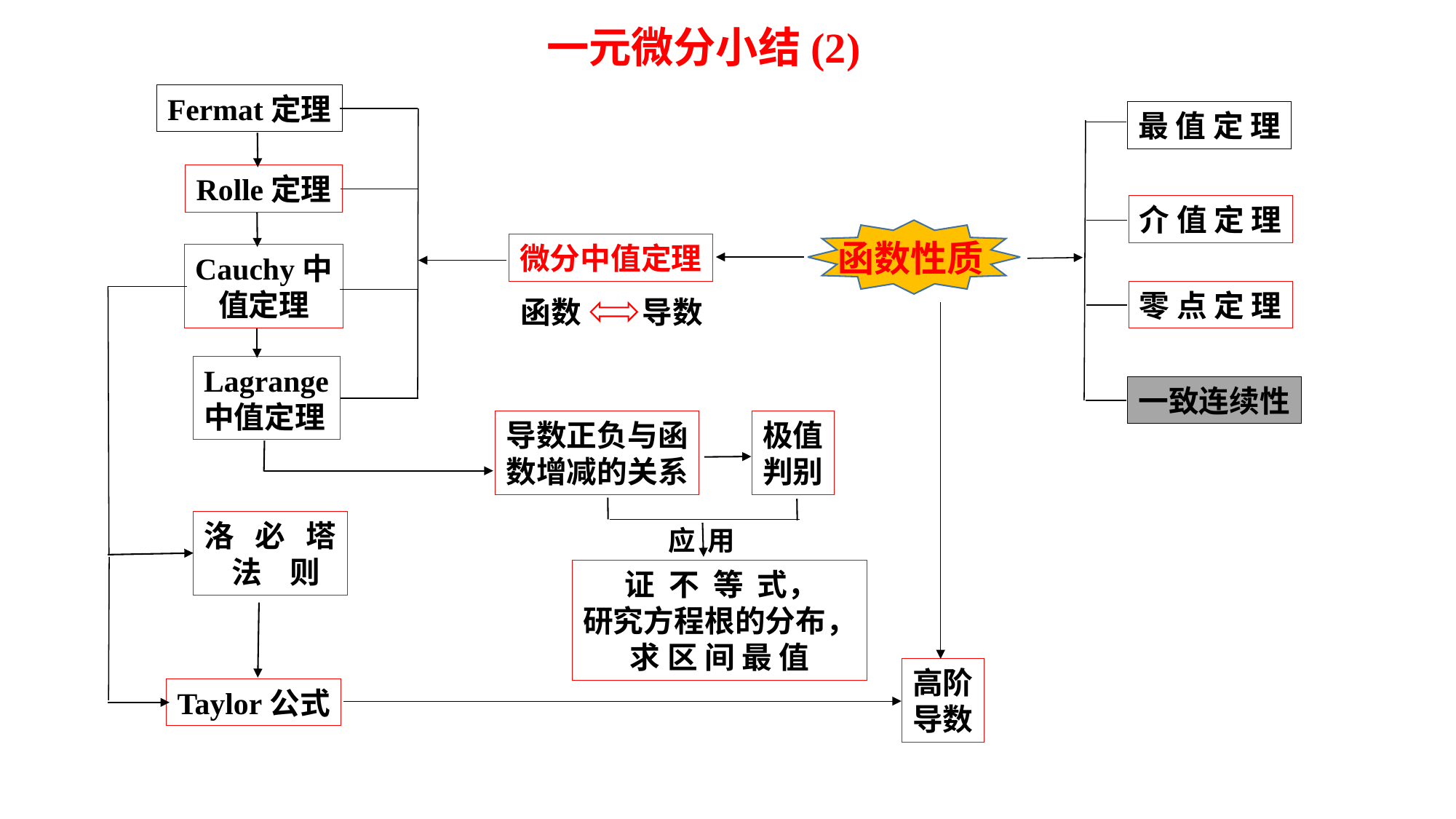

一元微分小结(2)
Fermat定理
最 值 定 理
Rolle定理
介 值 定 理

函数性质
微分中值定理
Cauchy中
值定理
零 点 定 理
函数
导数

Lagrange
中值定理
一致连续性
导数正负与函
数增减的关系
极值
判别
洛   必   塔
   法    则
应  用
     证  不  等  式，
研究方程根的分布，
求 区 间 最 值
高阶
导数
Taylor公式